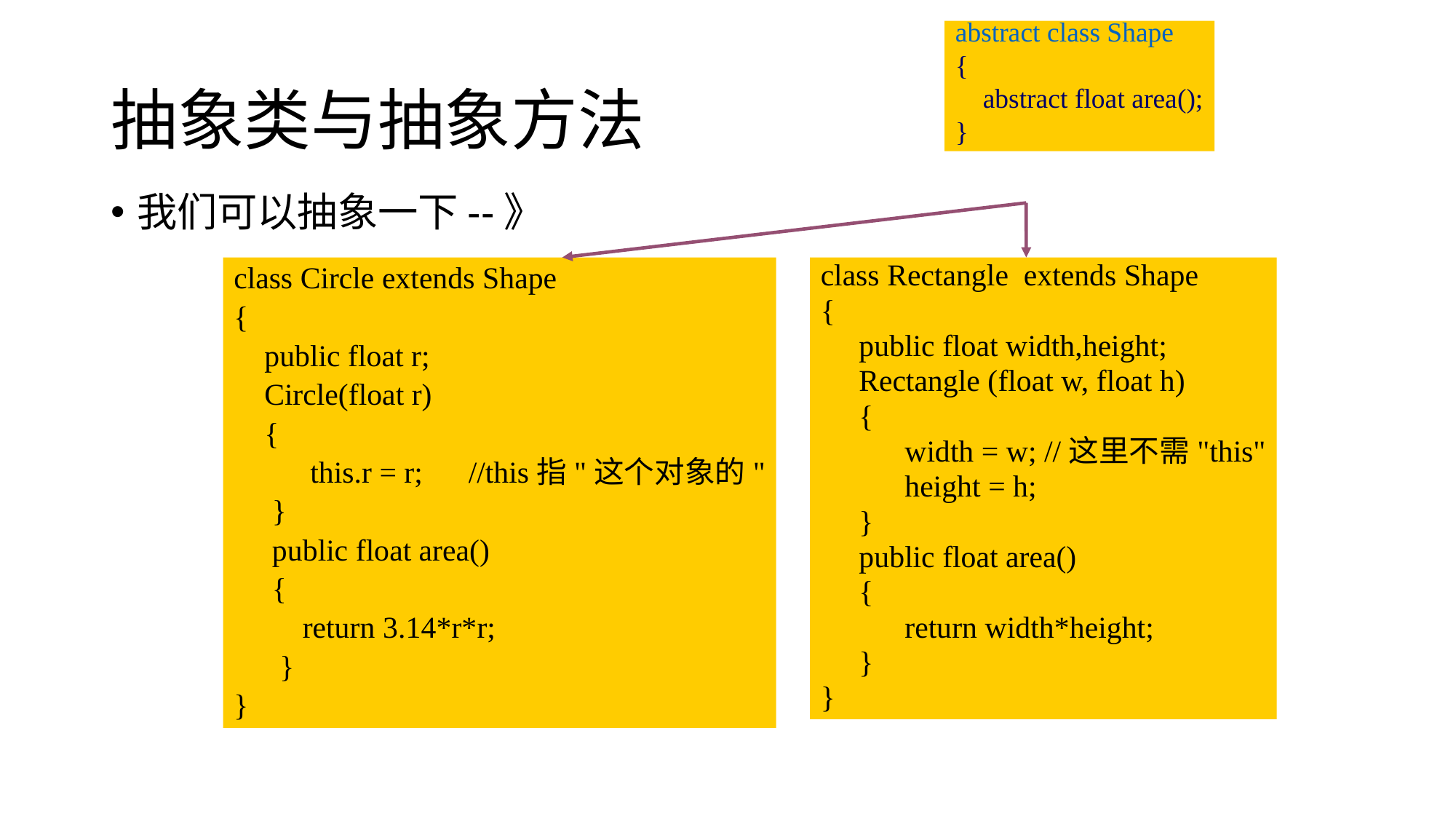

abstract class Shape
{
    abstract float area();
}
# 抽象类与抽象方法
我们可以抽象一下--》

class Circle extends Shape
{
    public float r;
    Circle(float r)
    {
          this.r = r;      //this指"这个对象的"
     }
     public float area()
     {
         return 3.14*r*r;
      }
}
class Rectangle  extends Shape
{
     public float width,height;
     Rectangle (float w, float h)
     {
           width = w; //这里不需"this"
           height = h;
     }
     public float area()
     {
           return width*height;
     }
}